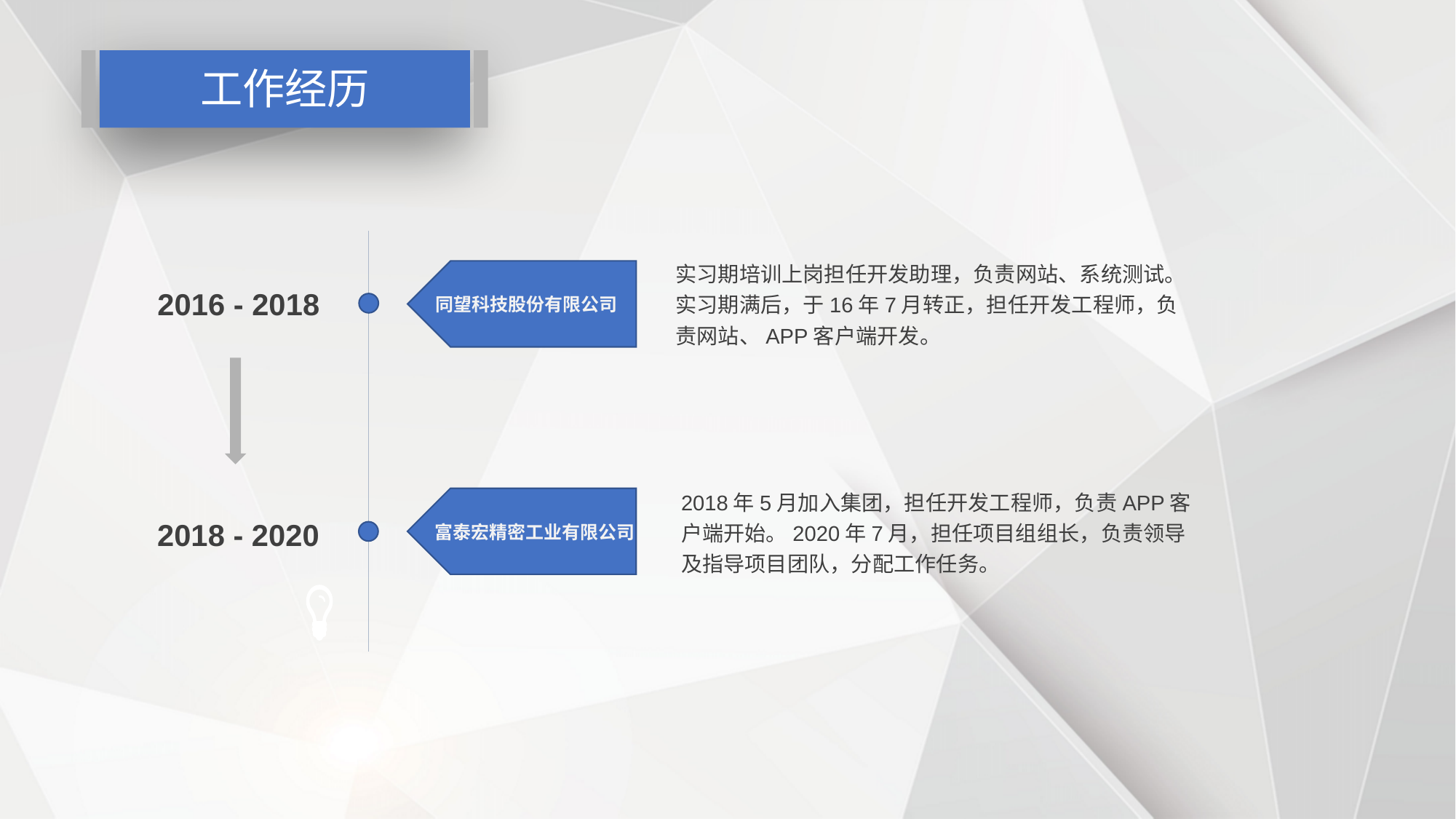

工作经历
实习期培训上岗担任开发助理，负责网站、系统测试。实习期满后，于16年7月转正，担任开发工程师，负责网站、APP客户端开发。
2016 - 2018

同望科技股份有限公司

2018年5月加入集团，担任开发工程师，负责APP客户端开始。2020年7月，担任项目组组长，负责领导及指导项目团队，分配工作任务。

2018 - 2020
富泰宏精密工业有限公司